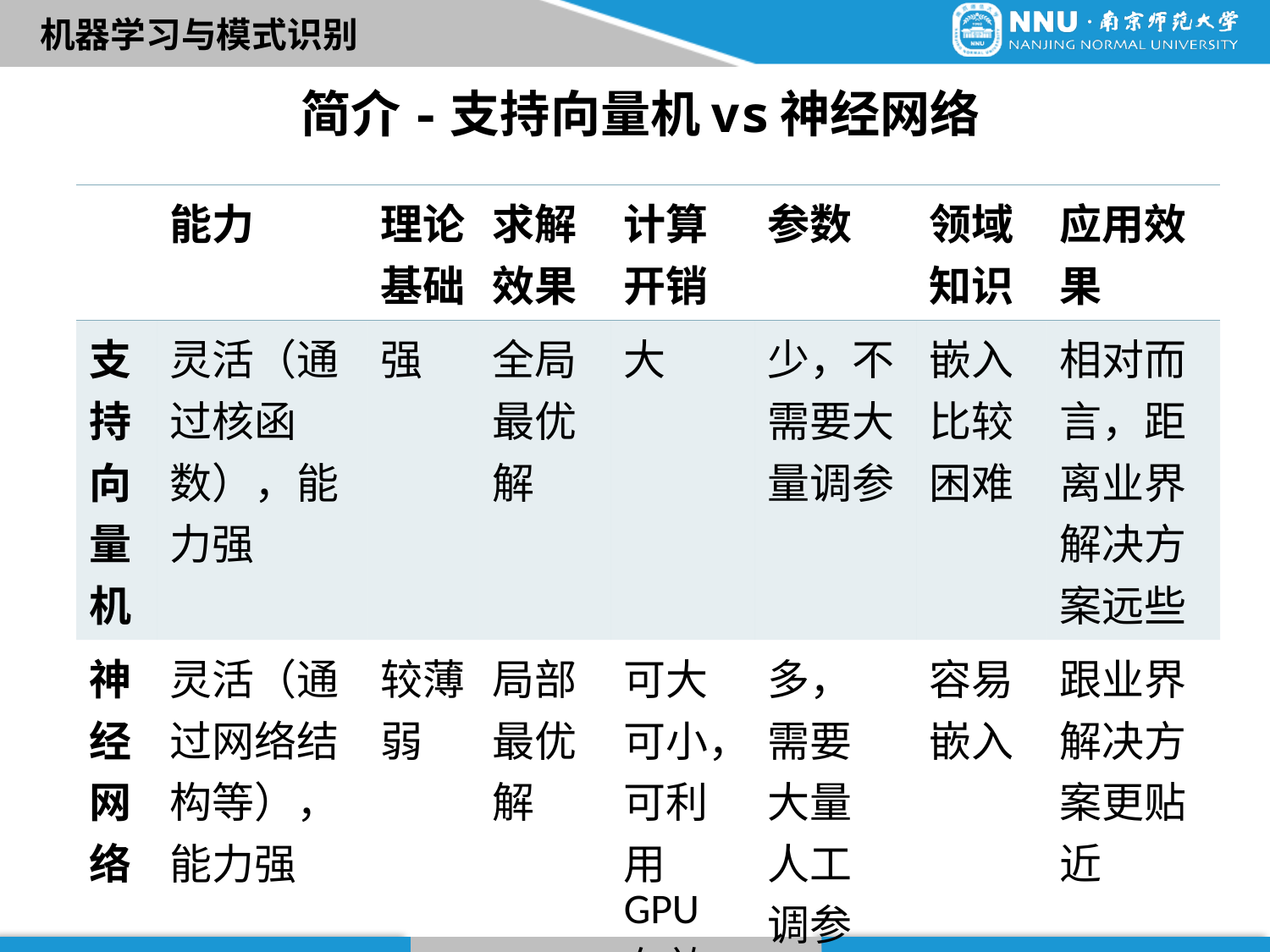

# 简介-支持向量机vs神经网络
|  | 能力 | 理论基础 | 求解效果 | 计算开销 | 参数 | 领域知识 | 应用效果 |
| --- | --- | --- | --- | --- | --- | --- | --- |
| 支持向量机 | 灵活（通过核函 数），能力强 | 强 | 全局最优解 | 大 | 少，不需要大量调参 | 嵌入比较困难 | 相对而 言，距 离业界 解决方 案远些 |
| 神经网络 | 灵活（通过网络结 构等），能力强 | 较薄弱 | 局部最优解 | 可大可小，可利用GPU有效加速 | 多， 需要 大量 人工 调参 | 容易 嵌入 | 跟业界 解决方 案更贴 近 |